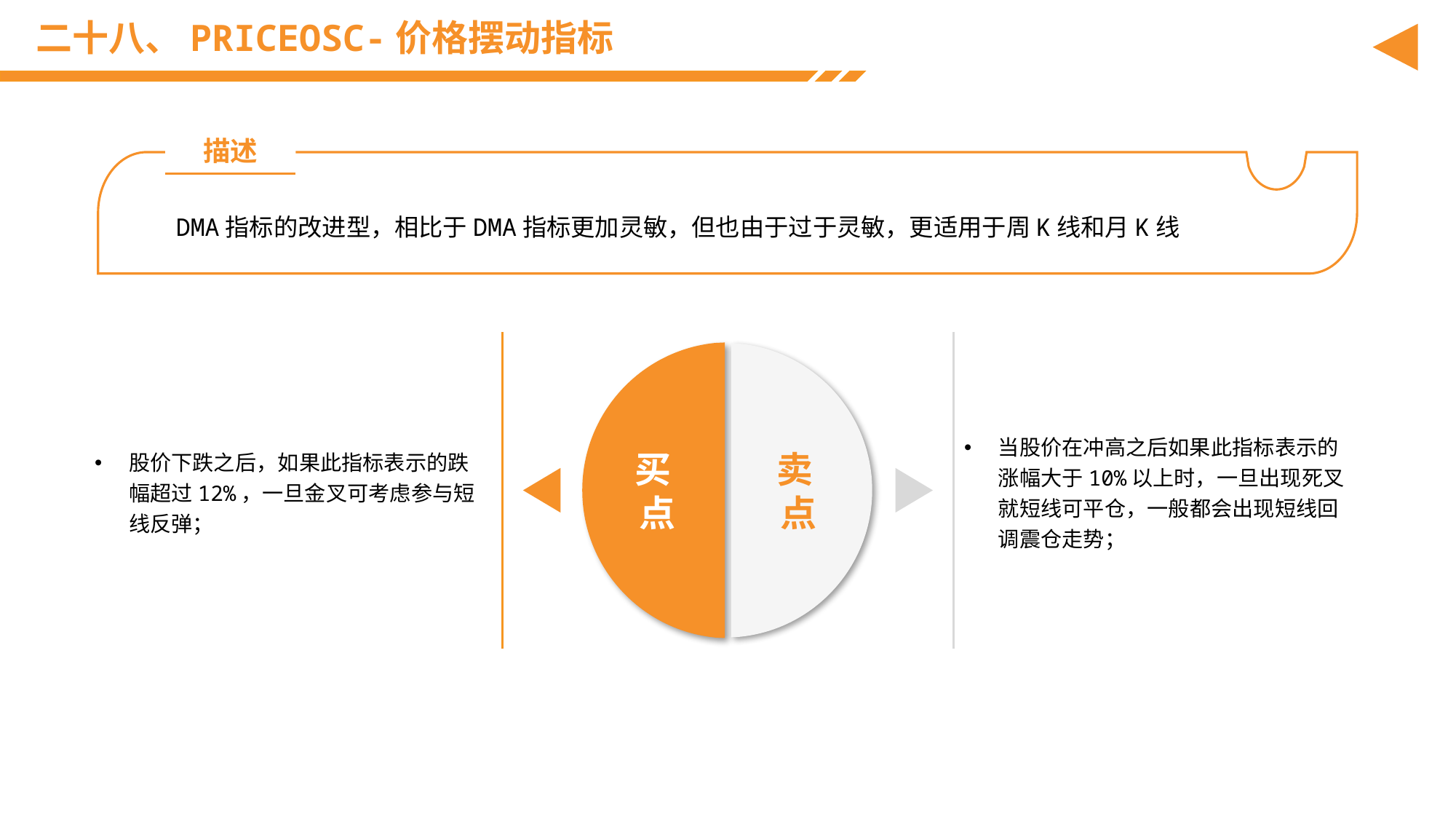

# 二十八、PRICEOSC-价格摆动指标

描述

DMA指标的改进型，相比于DMA指标更加灵敏，但也由于过于灵敏，更适用于周K线和月K线
股价下跌之后，如果此指标表示的跌幅超过12%，一旦金叉可考虑参与短线反弹；
当股价在冲高之后如果此指标表示的涨幅大于10%以上时，一旦出现死叉就短线可平仓，一般都会出现短线回调震仓走势；

买
点
卖
点